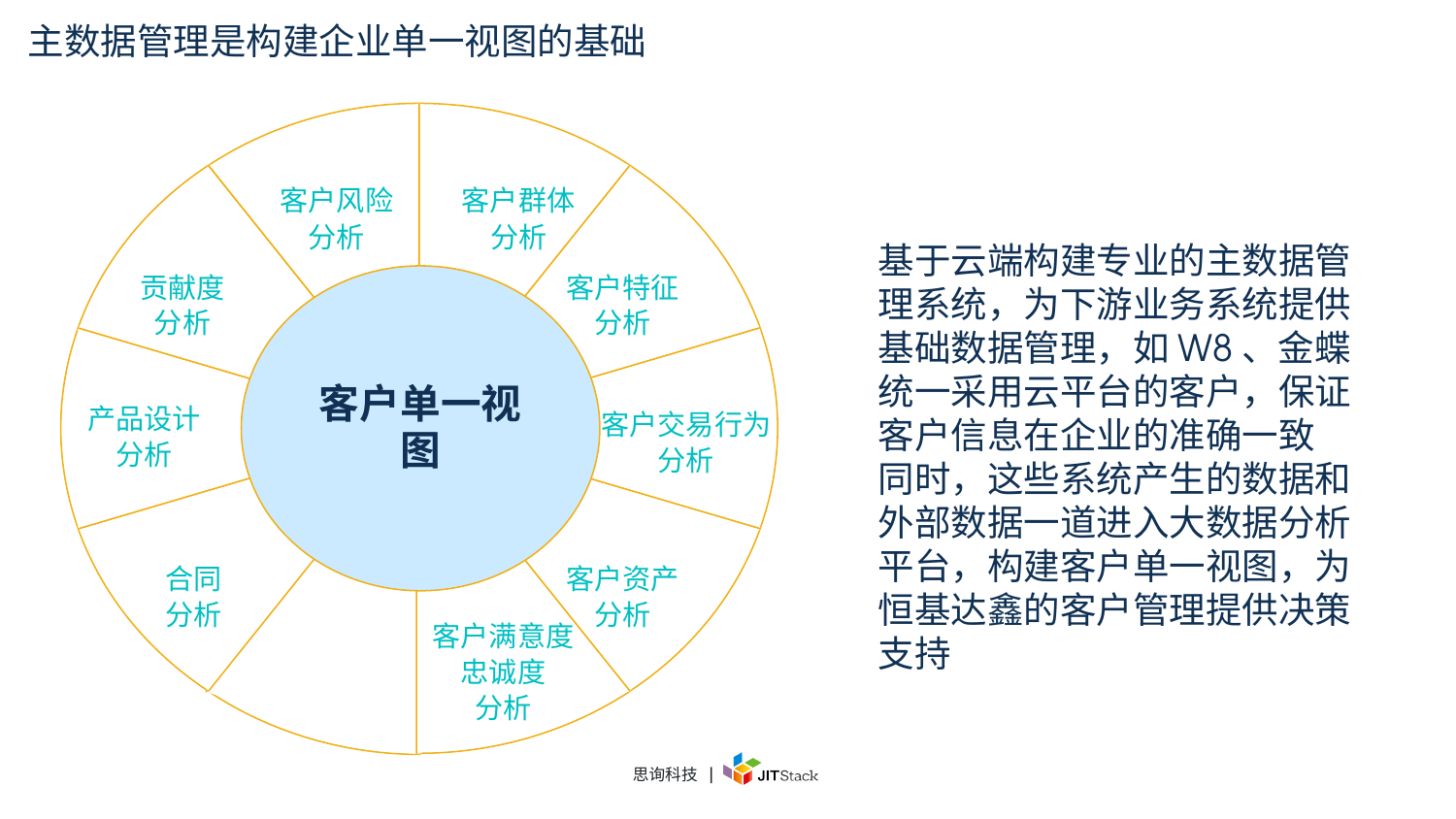

主数据管理是构建企业单一视图的基础

客户群体
分析
客户风险
分析
客户单一视图
贡献度
分析
客户特征
分析

产品设计
分析
客户交易行为
分析

合同
分析
客户资产
分析
客户满意度
忠诚度
分析
基于云端构建专业的主数据管理系统，为下游业务系统提供基础数据管理，如W8、金蝶统一采用云平台的客户，保证客户信息在企业的准确一致
同时，这些系统产生的数据和外部数据一道进入大数据分析平台，构建客户单一视图，为恒基达鑫的客户管理提供决策支持